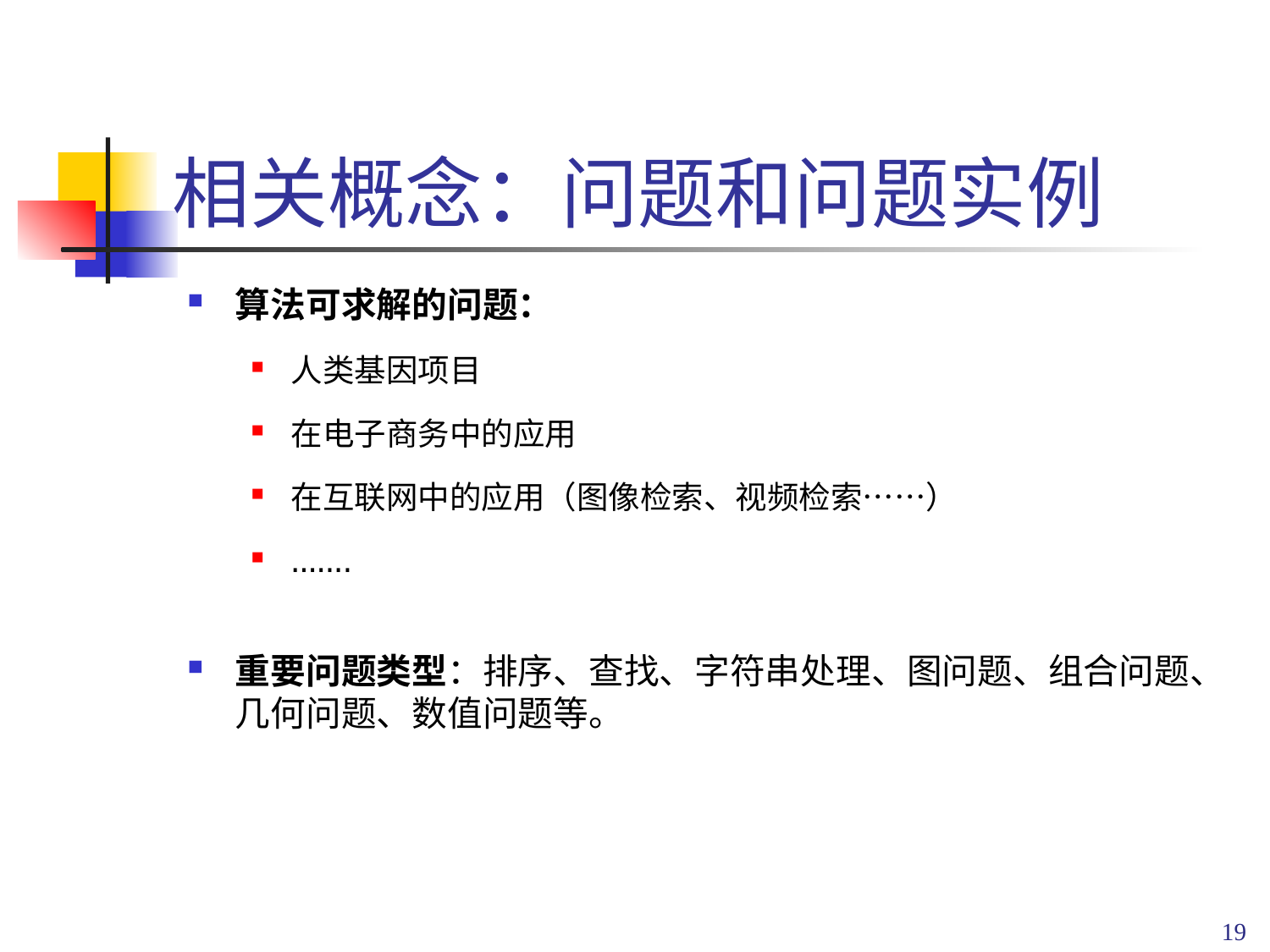

# 相关概念：问题和问题实例
算法可求解的问题：
人类基因项目
在电子商务中的应用
在互联网中的应用（图像检索、视频检索……）
…….

重要问题类型：排序、查找、字符串处理、图问题、组合问题、几何问题、数值问题等。

19